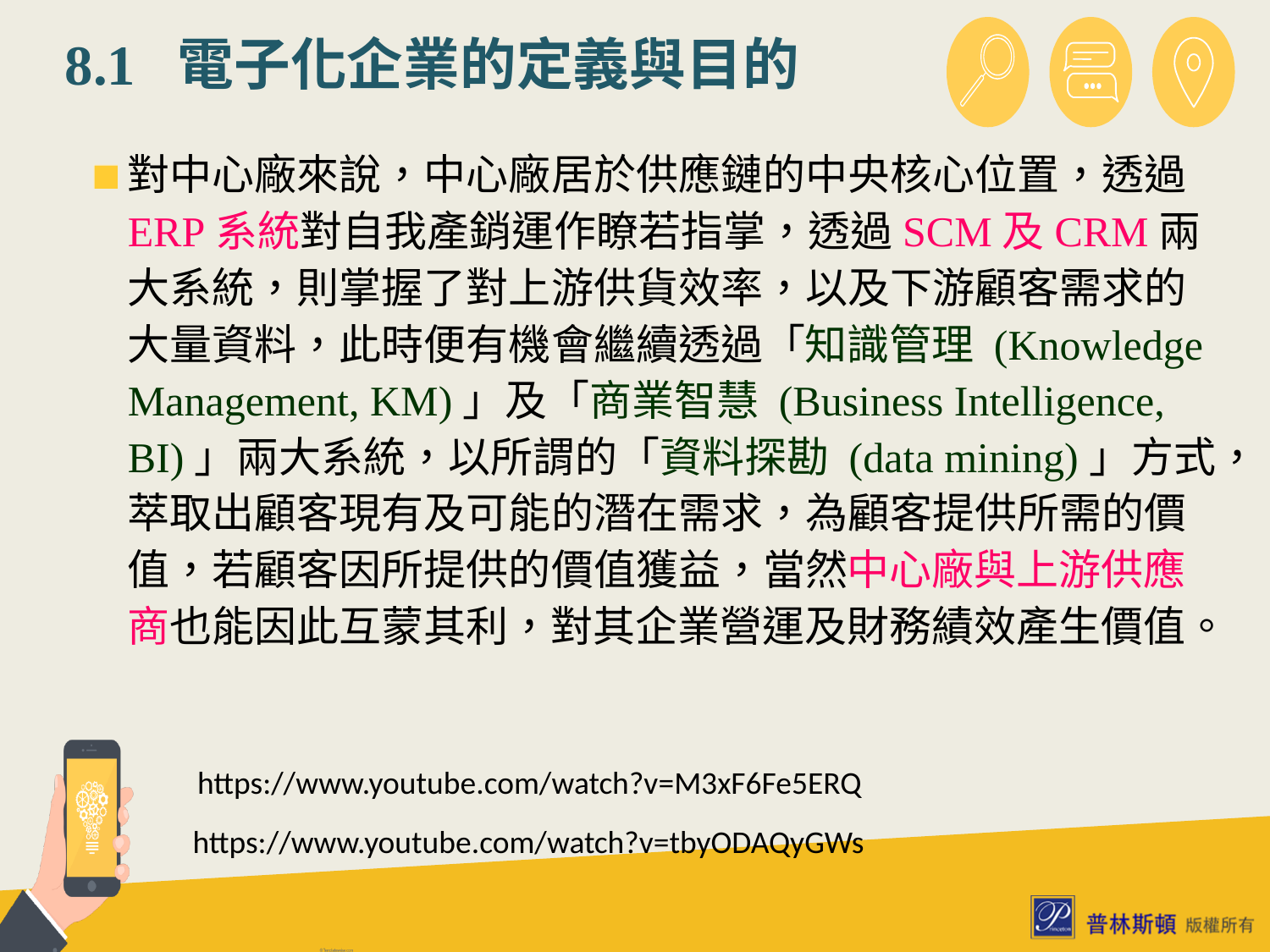

# 8.1  電子化企業的定義與目的
對中心廠來說，中心廠居於供應鏈的中央核心位置，透過ERP系統對自我產銷運作瞭若指掌，透過SCM及CRM兩大系統，則掌握了對上游供貨效率，以及下游顧客需求的大量資料，此時便有機會繼續透過「知識管理 (Knowledge Management, KM)」及「商業智慧 (Business Intelligence, BI)」兩大系統，以所謂的「資料探勘 (data mining)」方式，萃取出顧客現有及可能的潛在需求，為顧客提供所需的價值，若顧客因所提供的價值獲益，當然中心廠與上游供應商也能因此互蒙其利，對其企業營運及財務績效產生價值。
https://www.youtube.com/watch?v=M3xF6Fe5ERQ
https://www.youtube.com/watch?v=tbyODAQyGWs